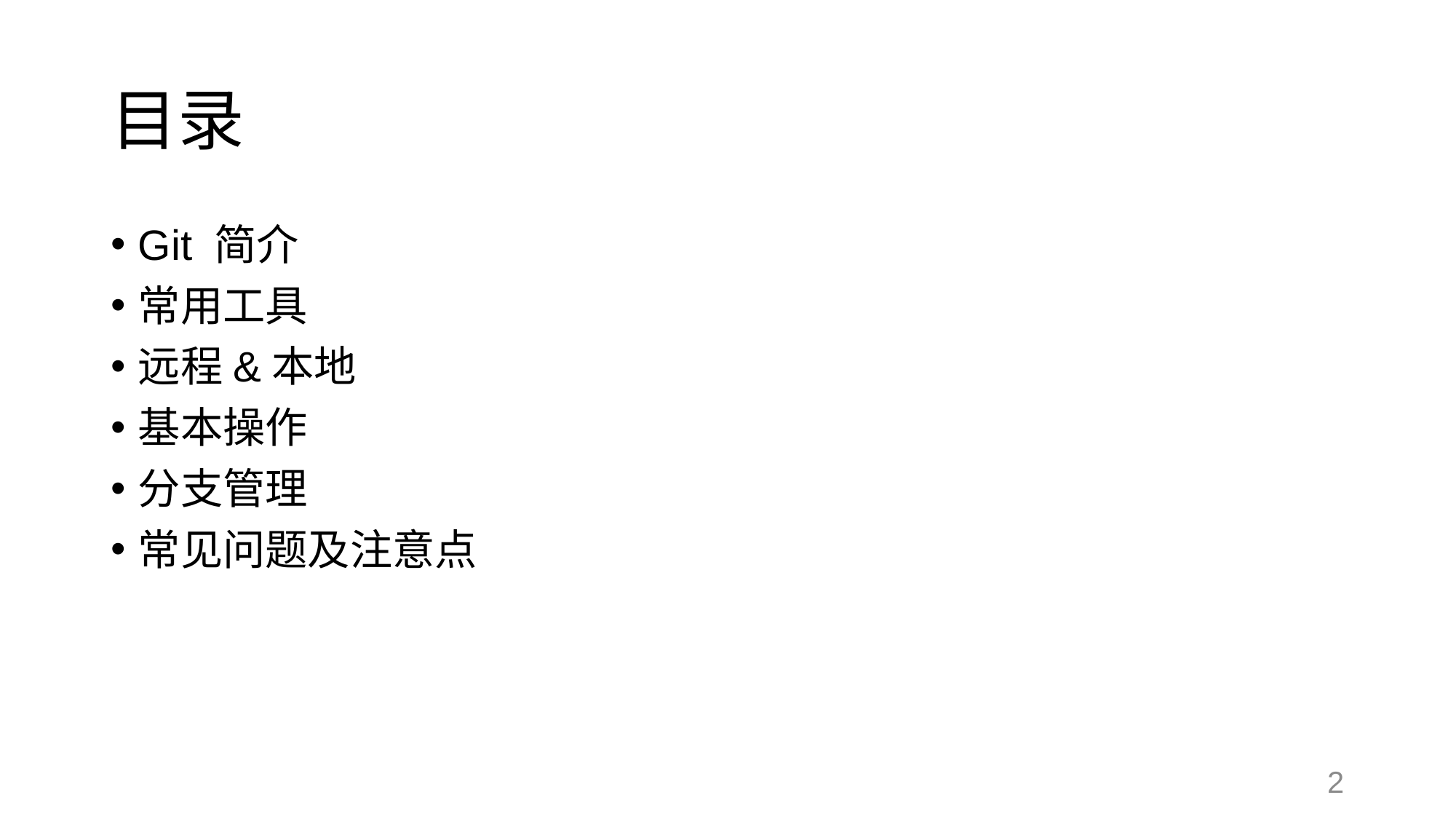

# 目录
Git 简介
常用工具
远程&本地
基本操作
分支管理
常见问题及注意点
2